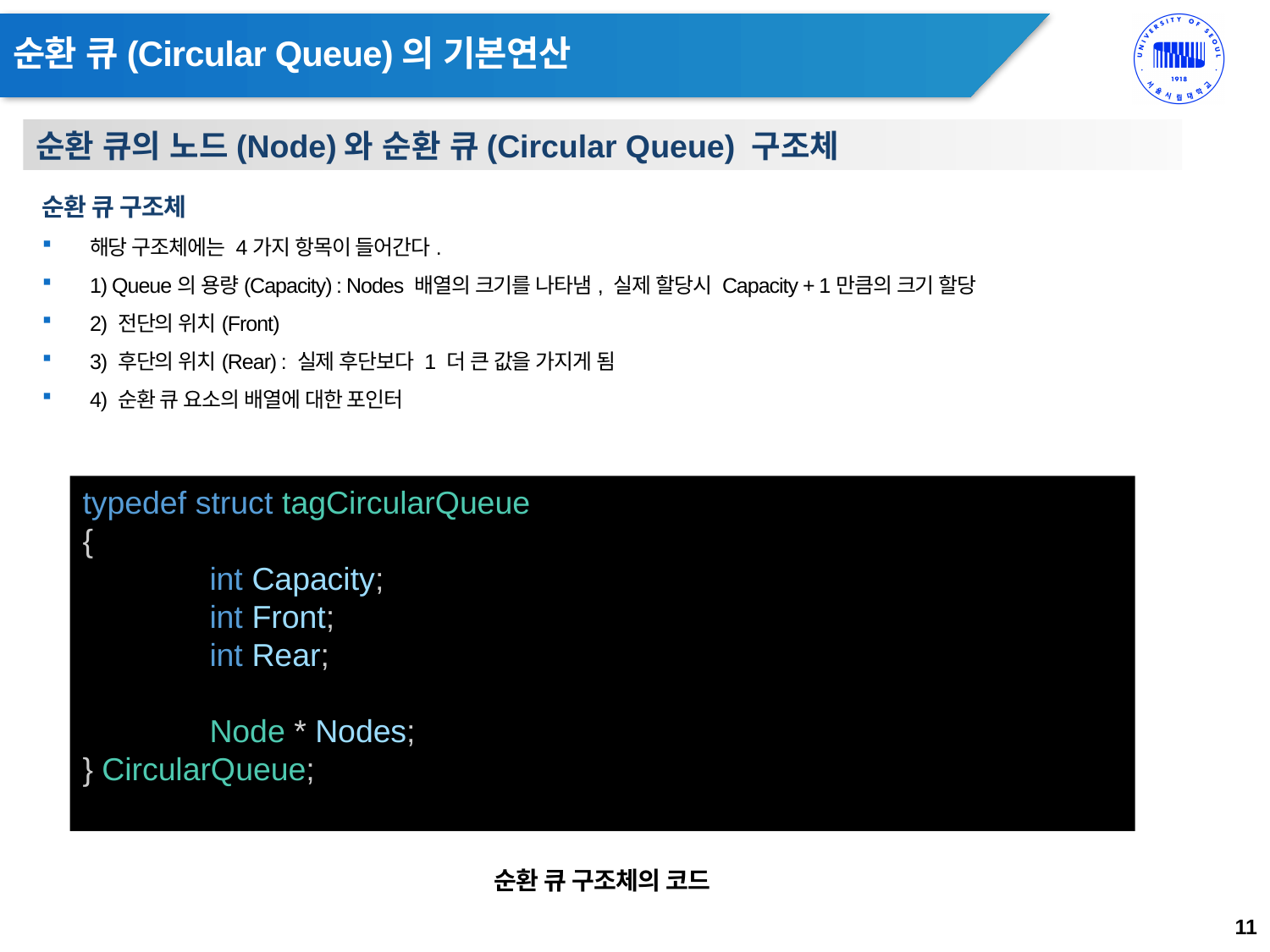

# 순환 큐(Circular Queue)의 기본연산
순환 큐의 노드(Node)와 순환 큐(Circular Queue) 구조체
순환 큐 구조체
해당 구조체에는 4가지 항목이 들어간다.
1) Queue의 용량(Capacity) : Nodes 배열의 크기를 나타냄, 실제 할당시 Capacity + 1만큼의 크기 할당
2) 전단의 위치(Front)
3) 후단의 위치(Rear) : 실제 후단보다 1 더 큰 값을 가지게 됨
4) 순환 큐 요소의 배열에 대한 포인터

typedef struct tagCircularQueue
{
	int Capacity;
	int Front;
	int Rear;
	Node * Nodes;
} CircularQueue;

순환 큐 구조체의 코드
11